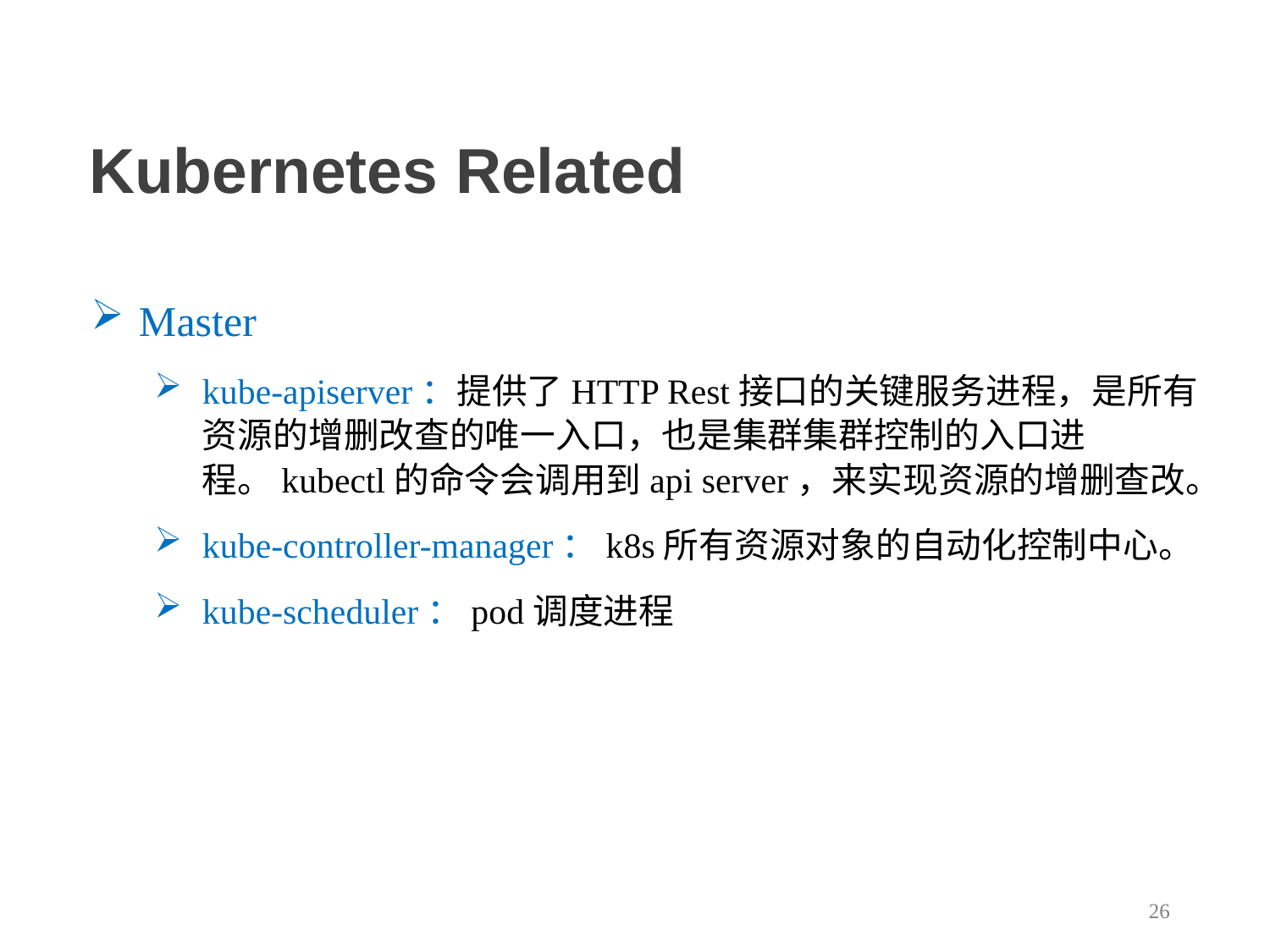

Kubernetes Related
Master
kube-apiserver：提供了HTTP Rest接口的关键服务进程，是所有资源的增删改查的唯一入口，也是集群集群控制的入口进程。kubectl的命令会调用到api server，来实现资源的增删查改。
kube-controller-manager：k8s所有资源对象的自动化控制中心。
kube-scheduler：pod调度进程
26